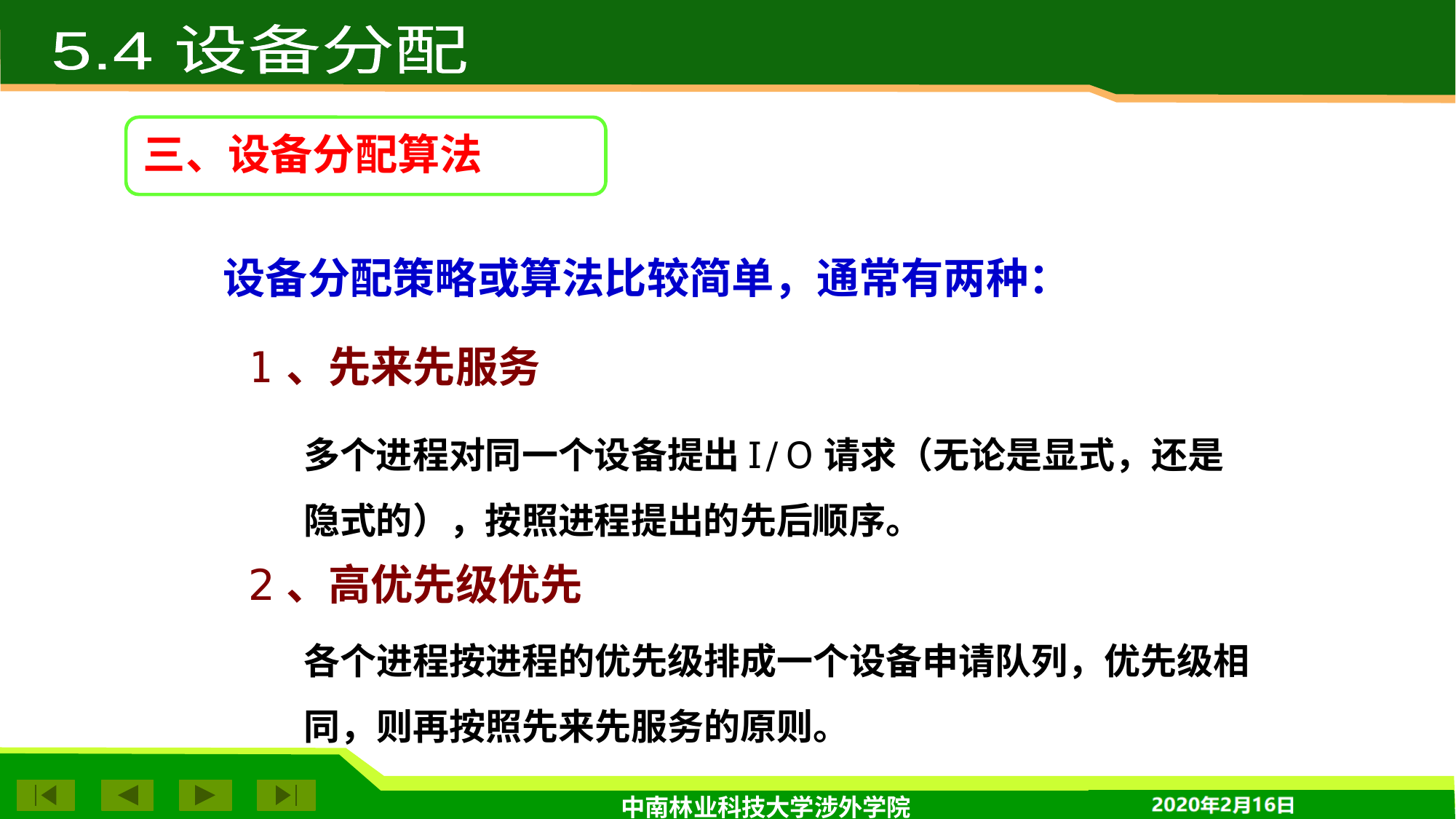

5.4 设备分配

三、设备分配算法
设备分配策略或算法比较简单，通常有两种：

1、先来先服务
多个进程对同一个设备提出I/O请求（无论是显式，还是隐式的），按照进程提出的先后顺序。

2、高优先级优先
各个进程按进程的优先级排成一个设备申请队列，优先级相同，则再按照先来先服务的原则。